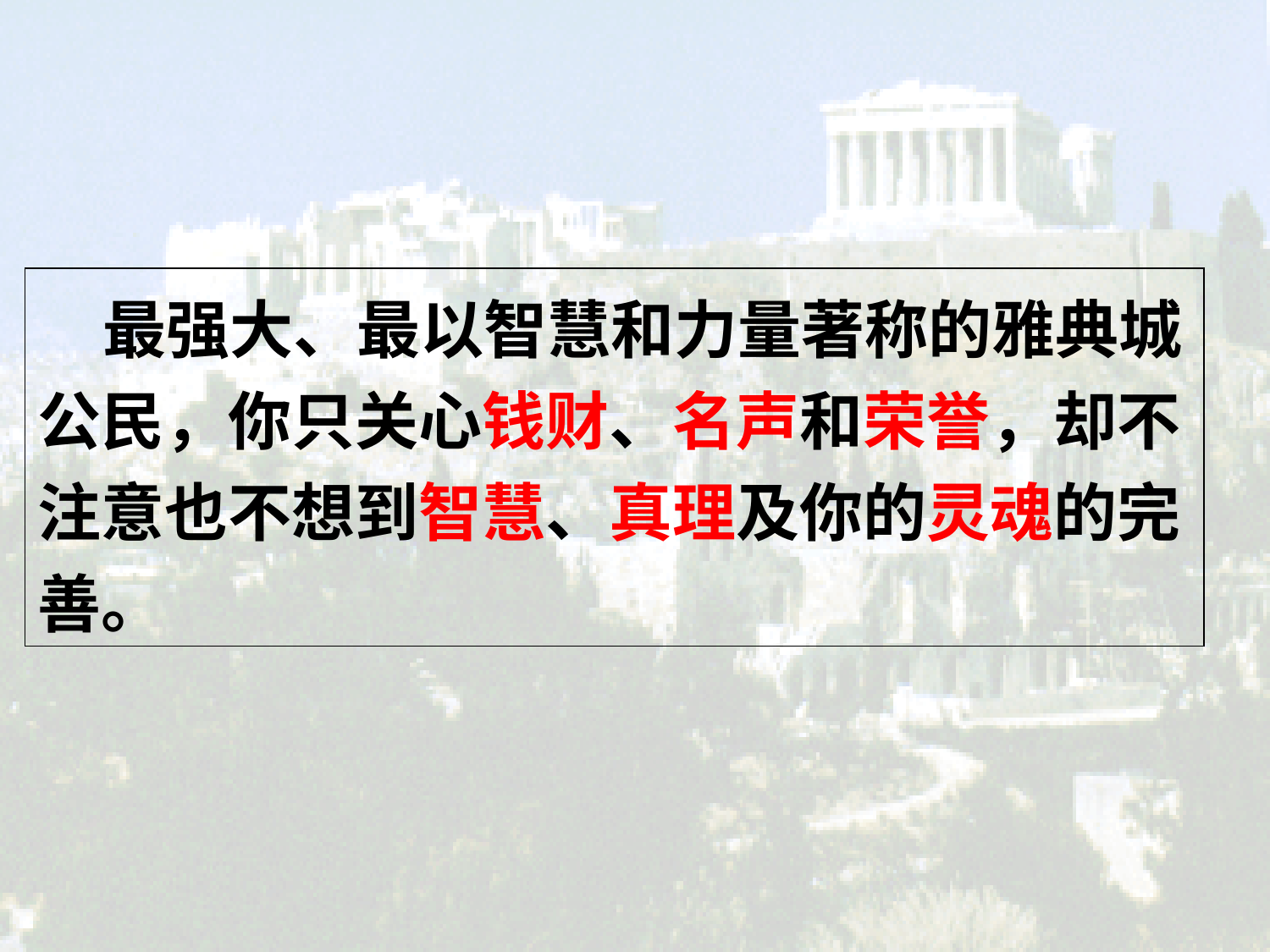

最强大、最以智慧和力量著称的雅典城公民，你只关心钱财、名声和荣誉，却不注意也不想到智慧、真理及你的灵魂的完善。